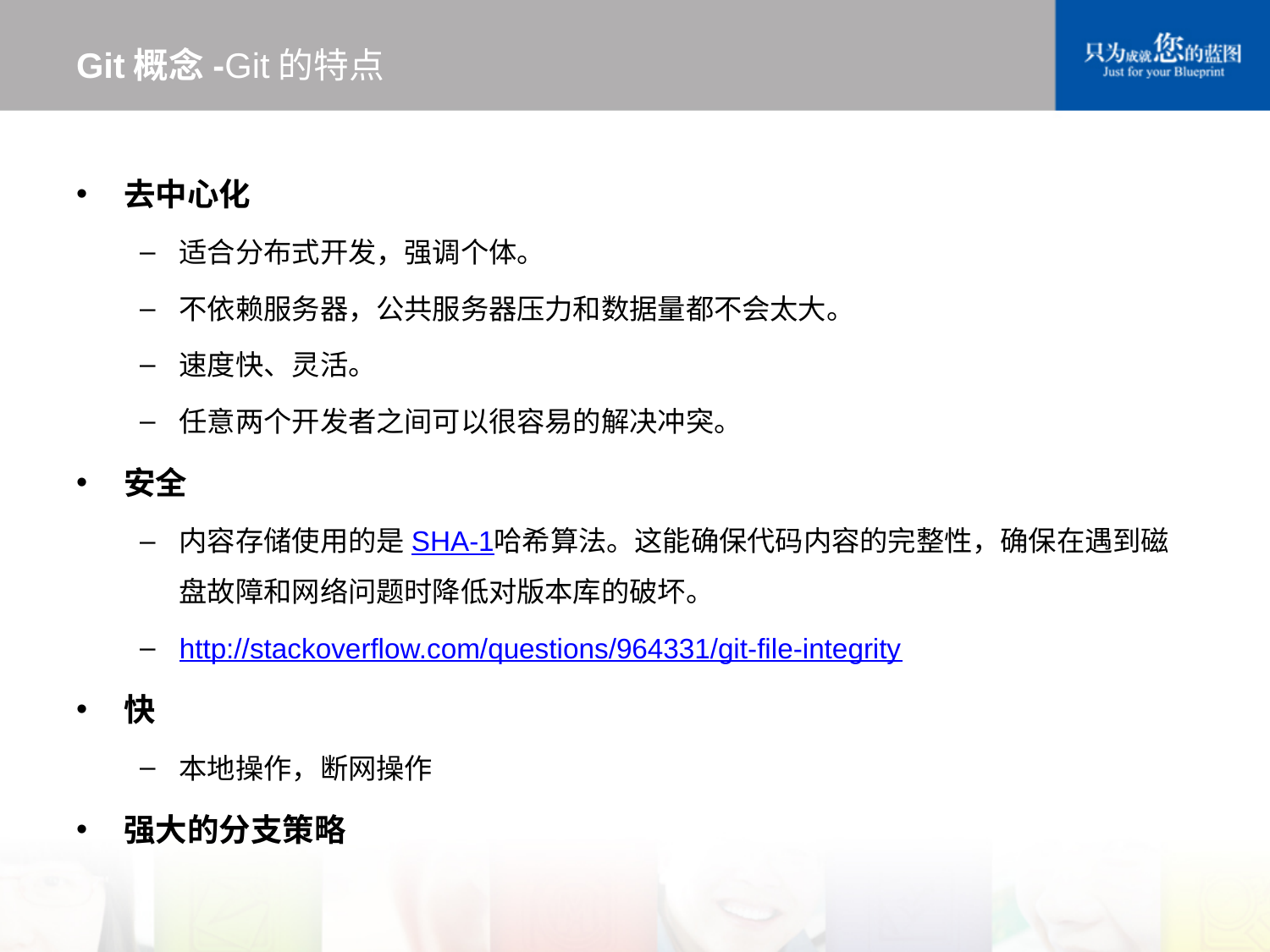

# Git概念-Git的特点

去中心化
适合分布式开发，强调个体。
不依赖服务器，公共服务器压力和数据量都不会太大。
速度快、灵活。
任意两个开发者之间可以很容易的解决冲突。
安全
内容存储使用的是SHA-1哈希算法。这能确保代码内容的完整性，确保在遇到磁盘故障和网络问题时降低对版本库的破坏。
http://stackoverflow.com/questions/964331/git-file-integrity
快
本地操作，断网操作
强大的分支策略